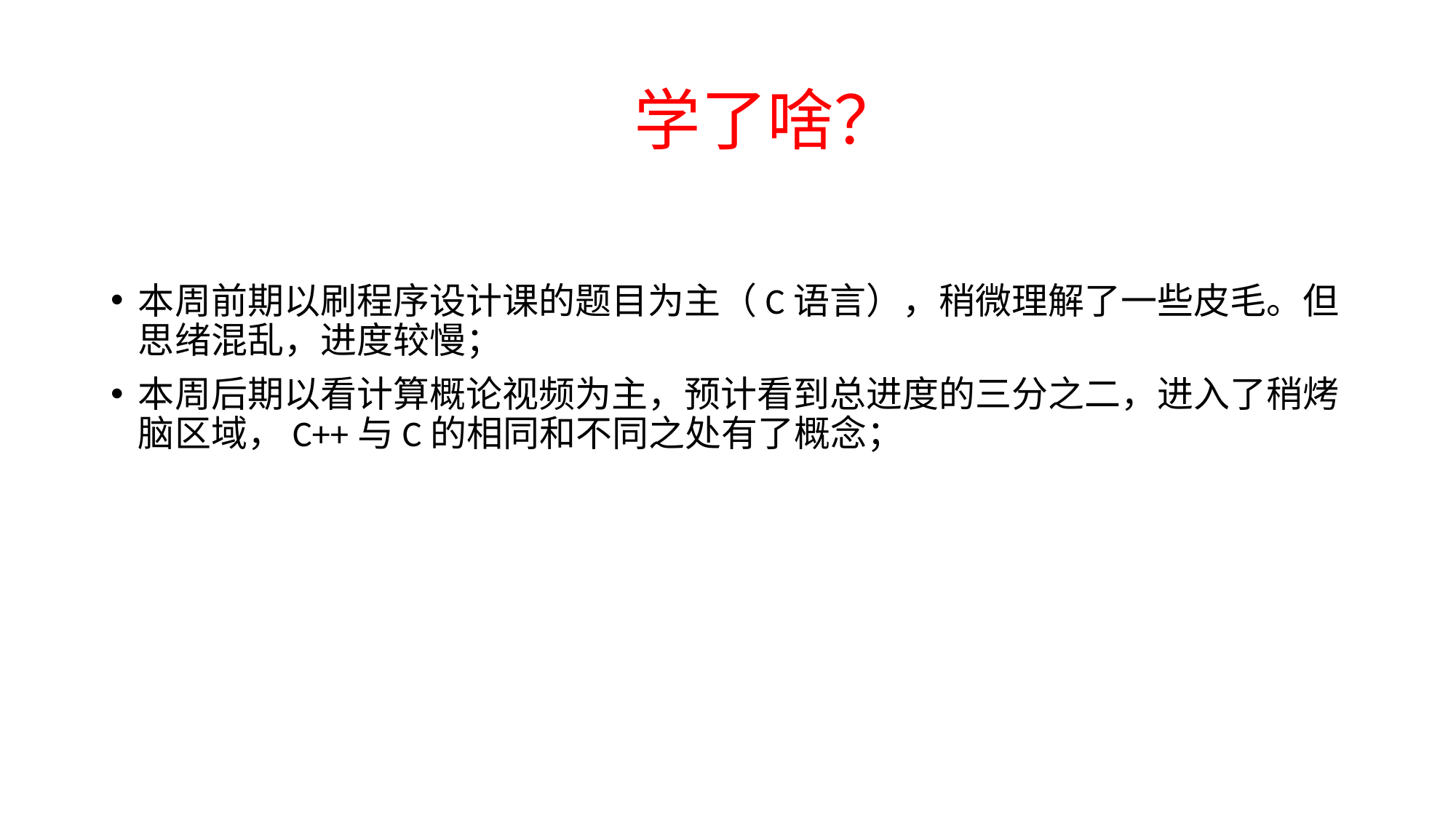

# 学了啥？

本周前期以刷程序设计课的题目为主（C语言），稍微理解了一些皮毛。但思绪混乱，进度较慢；
本周后期以看计算概论视频为主，预计看到总进度的三分之二，进入了稍烤脑区域，C++与C的相同和不同之处有了概念；